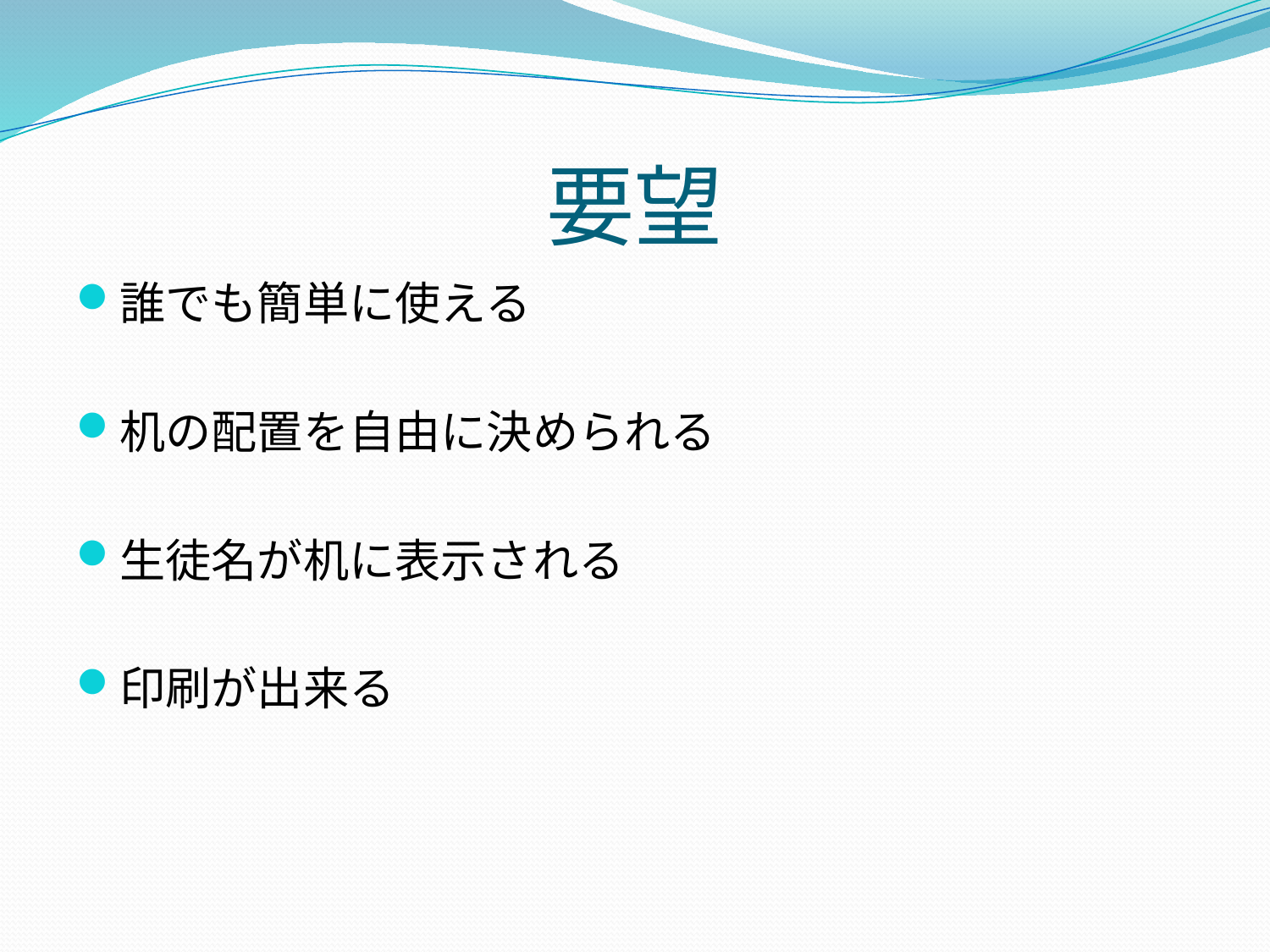

# 要望
誰でも簡単に使える

机の配置を自由に決められる

生徒名が机に表示される

印刷が出来る